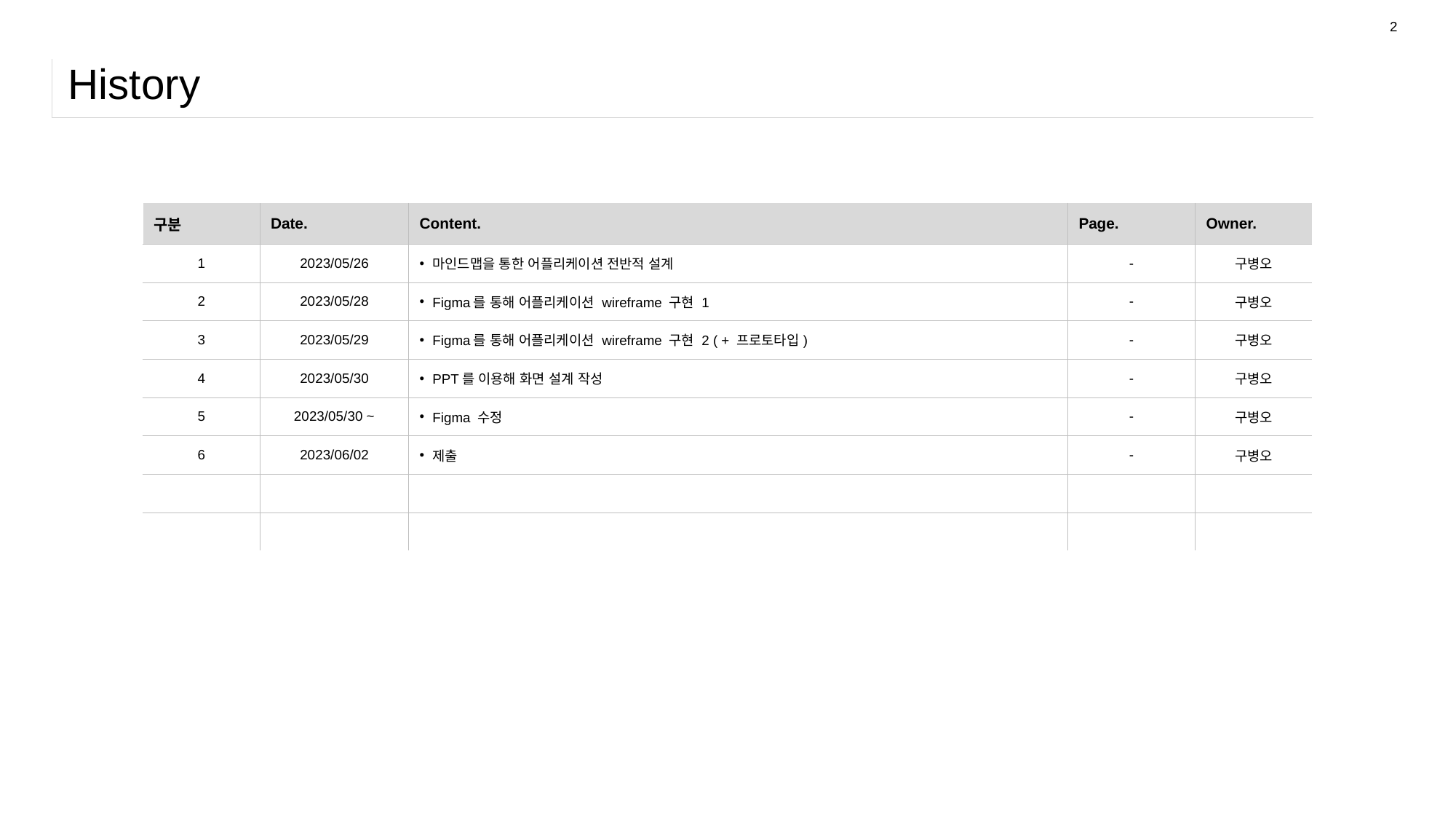

2
# History
| 구분 | Date. | Content. | Page. | Owner. |
| --- | --- | --- | --- | --- |
| 1 | 2023/05/26 | 마인드맵을 통한 어플리케이션 전반적 설계 | - | 구병오 |
| 2 | 2023/05/28 | Figma를 통해 어플리케이션 wireframe 구현 1 | - | 구병오 |
| 3 | 2023/05/29 | Figma를 통해 어플리케이션 wireframe 구현 2 ( + 프로토타입) | - | 구병오 |
| 4 | 2023/05/30 | PPT를 이용해 화면 설계 작성 | - | 구병오 |
| 5 | 2023/05/30 ~ | Figma 수정 | - | 구병오 |
| 6 | 2023/06/02 | 제출 | - | 구병오 |
|  |  |  |  |  |
|  |  |  |  |  |